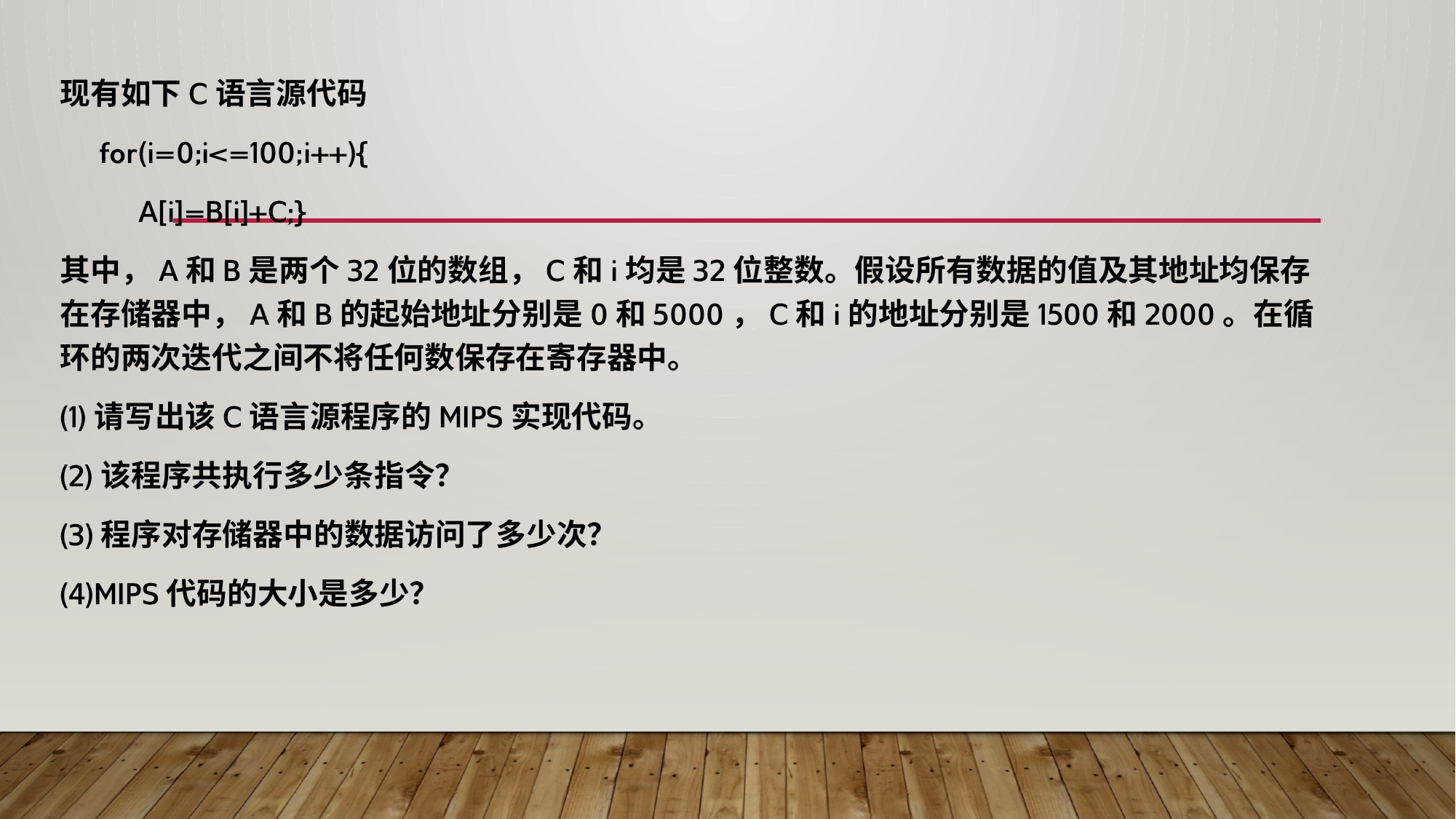

现有如下C语言源代码
    for(i=0;i<=100;i++){
        A[i]=B[i]+C;}
其中，A和B是两个32位的数组，C和i均是32位整数。假设所有数据的值及其地址均保存在存储器中，A和B的起始地址分别是0和5000，C和i的地址分别是1500和2000。在循环的两次迭代之间不将任何数保存在寄存器中。
(1)请写出该C语言源程序的MIPS实现代码。
(2)该程序共执行多少条指令？
(3)程序对存储器中的数据访问了多少次？
(4)MIPS代码的大小是多少？